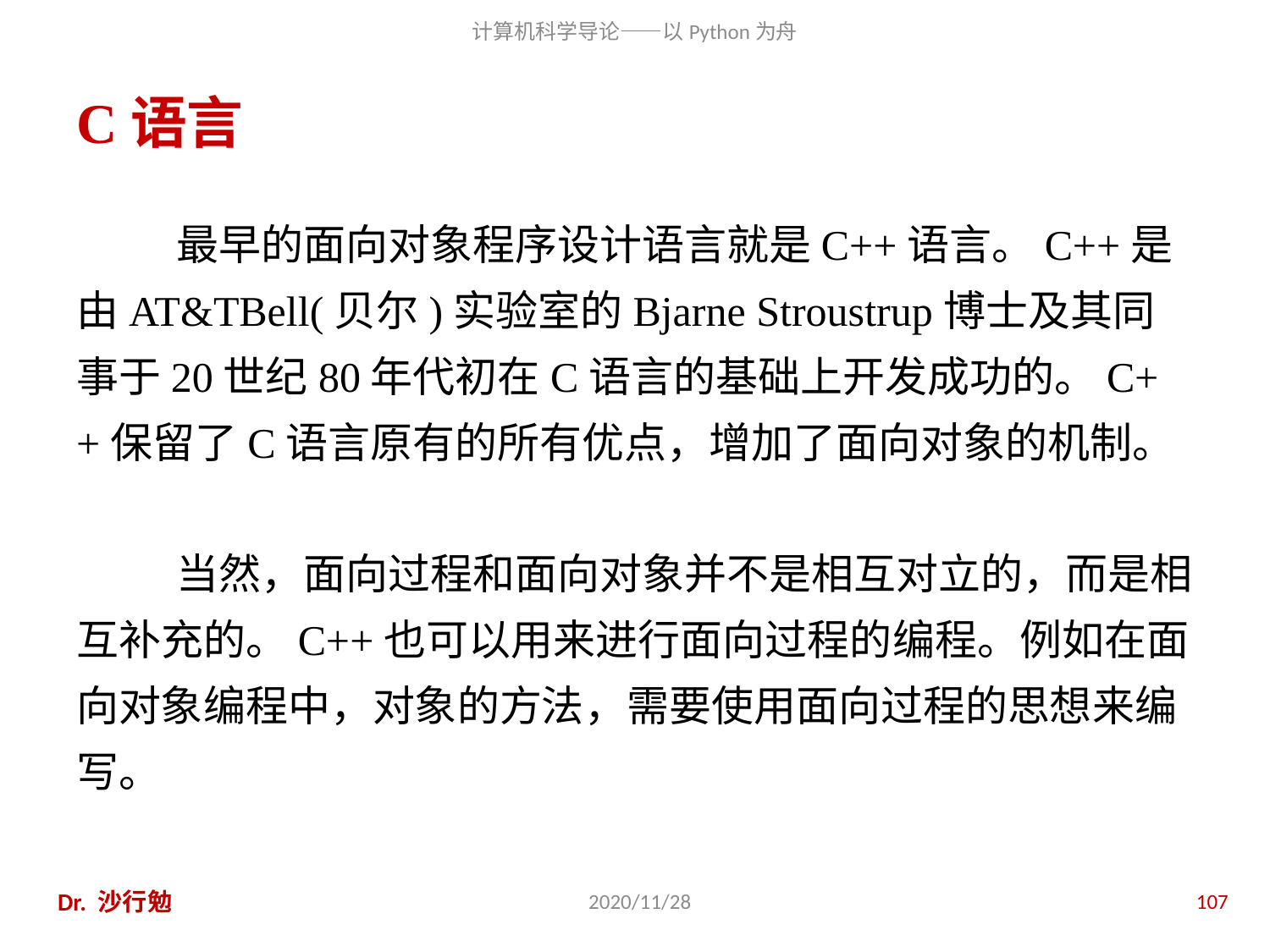

# C语言
最早的面向对象程序设计语言就是C++语言。C++是由AT&TBell(贝尔)实验室的Bjarne Stroustrup博士及其同事于20世纪80年代初在C语言的基础上开发成功的。C++保留了C语言原有的所有优点，增加了面向对象的机制。

当然，面向过程和面向对象并不是相互对立的，而是相互补充的。C++也可以用来进行面向过程的编程。例如在面向对象编程中，对象的方法，需要使用面向过程的思想来编写。
Dr. 沙行勉
2020/11/28
107